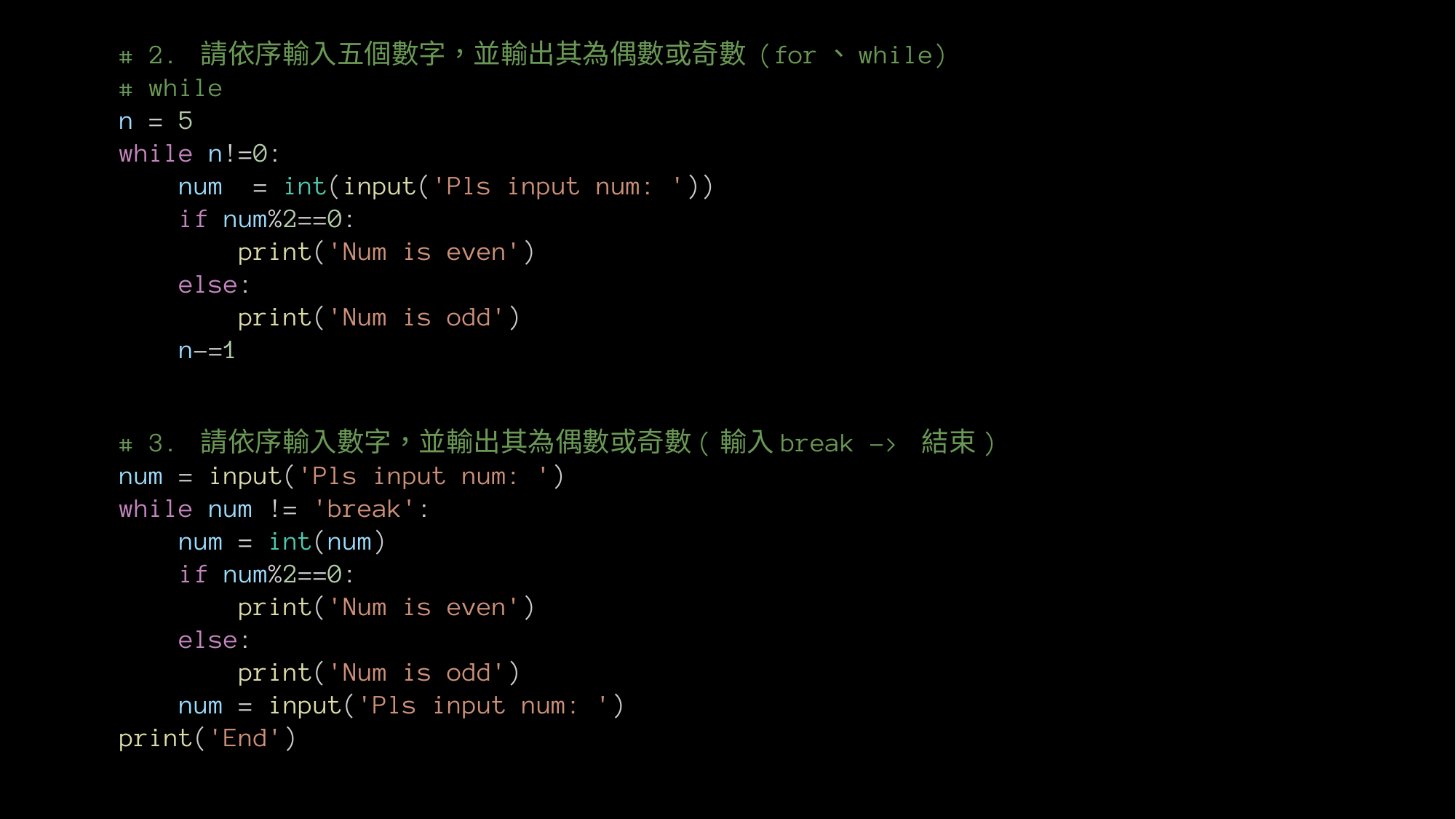

# 2. 請依序輸入五個數字，並輸出其為偶數或奇數 (for、while)
# while
n = 5
while n!=0:
    num  = int(input('Pls input num: '))
    if num%2==0:
        print('Num is even')
    else:
        print('Num is odd')
    n-=1
# 3. 請依序輸入數字，並輸出其為偶數或奇數(輸入break -> 結束)
num = input('Pls input num: ')
while num != 'break':
    num = int(num)
    if num%2==0:
        print('Num is even')
    else:
        print('Num is odd')
    num = input('Pls input num: ')
print('End')